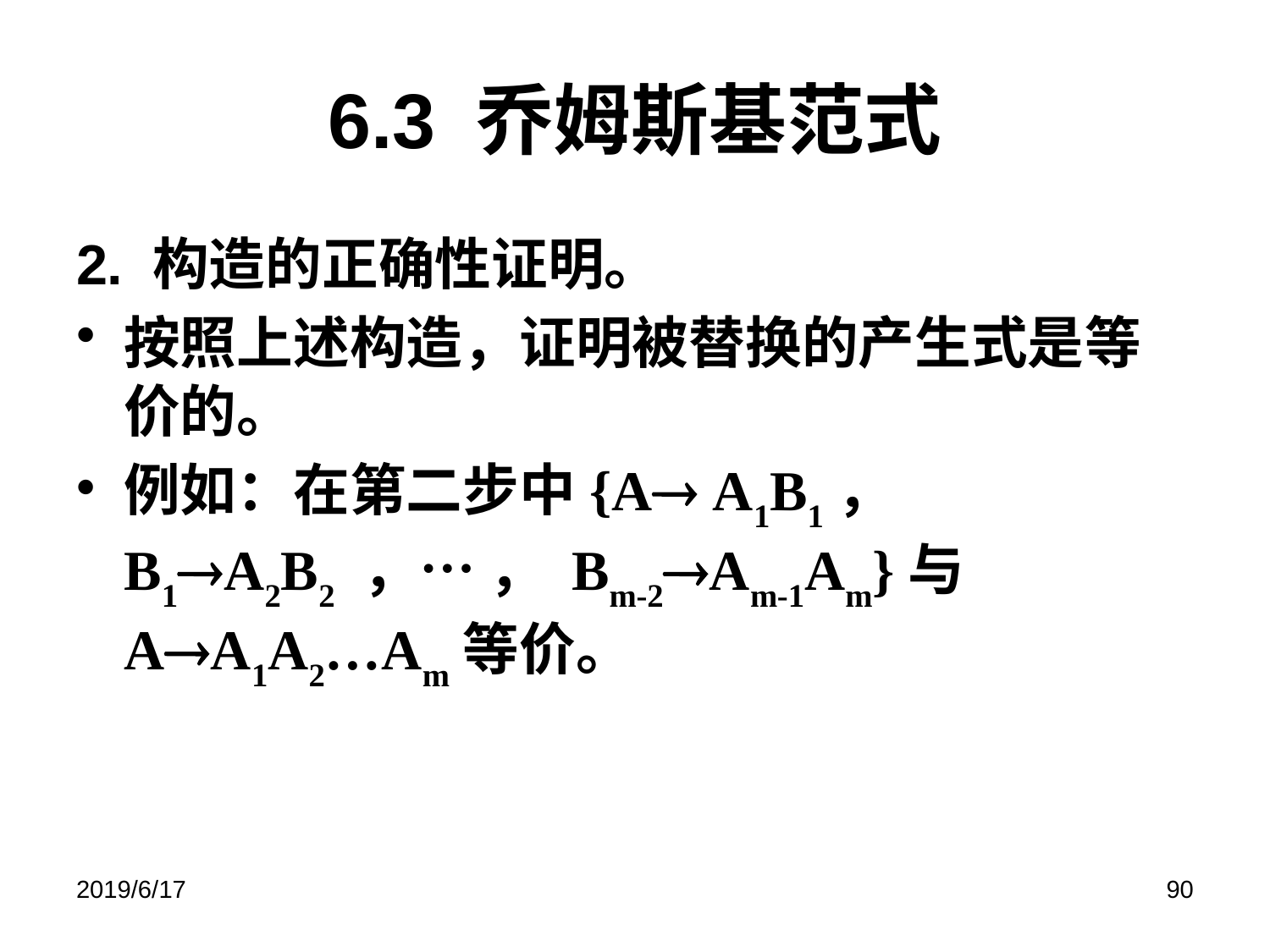

# 6.3 乔姆斯基范式
2. 构造的正确性证明。
按照上述构造，证明被替换的产生式是等价的。
例如：在第二步中{A→ A1B1， B1→A2B2 ，… ， Bm-2→Am-1Am}与A→A1A2…Am等价。
2019/6/17
90